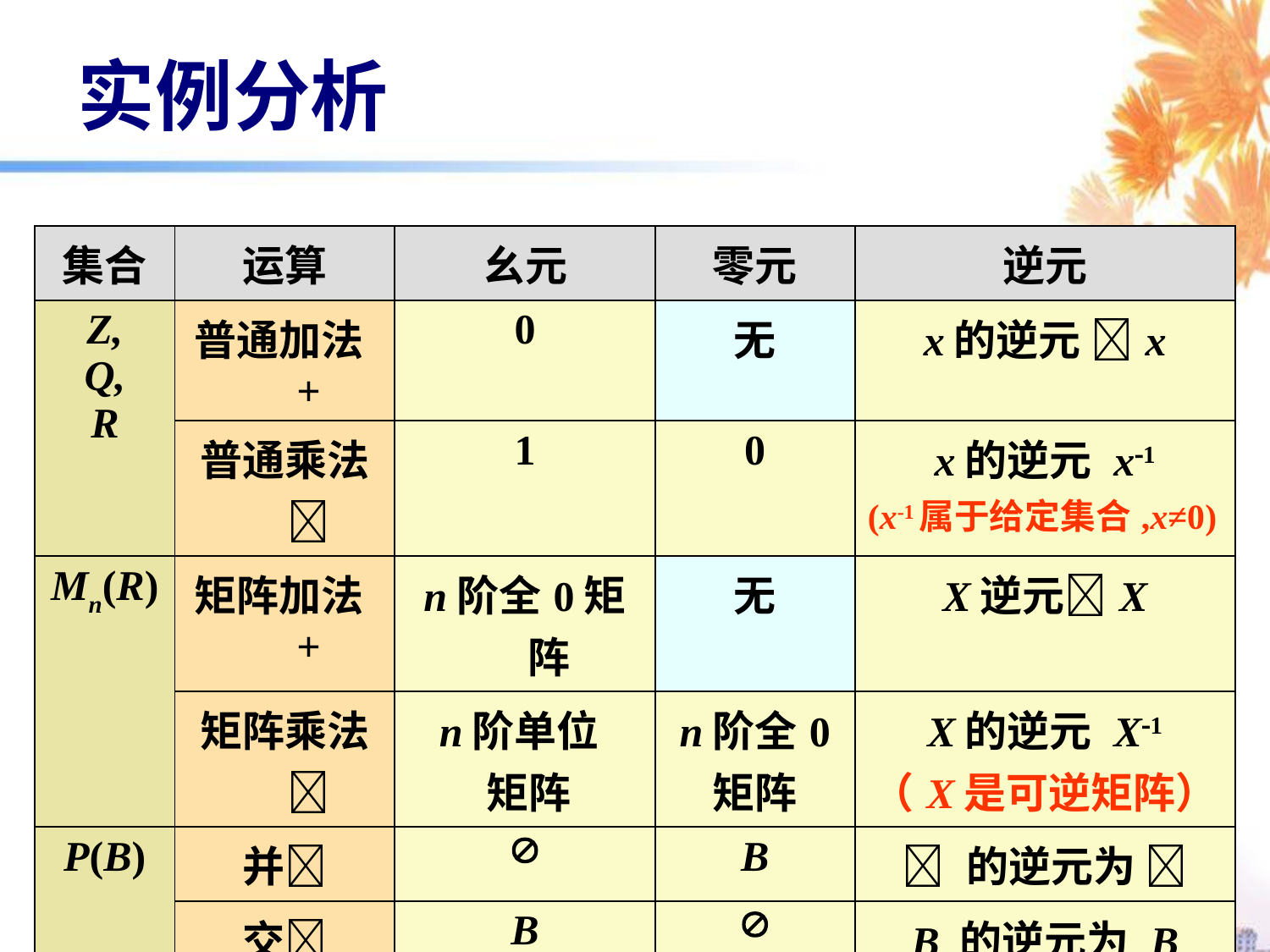

# 实例分析
| 集合 | 运算 | 幺元 | 零元 | 逆元 |
| --- | --- | --- | --- | --- |
| Z, Q, R | 普通加法+ | 0 | 无 | x的逆元 −x |
|  | 普通乘法× | 1 | 0 | x的逆元 x−1 (x-1属于给定集合,x≠0) |
| Mn(R) | 矩阵加法+ | n阶全0矩阵 | 无 | X逆元−X |
|  | 矩阵乘法× | n阶单位 矩阵 | n阶全0 矩阵 | X的逆元 X−1 （X是可逆矩阵） |
| P(B) | 并∪ | ∅ | B | ∅ 的逆元为 ∅ |
|  | 交∩ | B | ∅ | B 的逆元为 B |
|  | 对称差⊕ | ∅ | 无 | X 的逆元为 X |
26